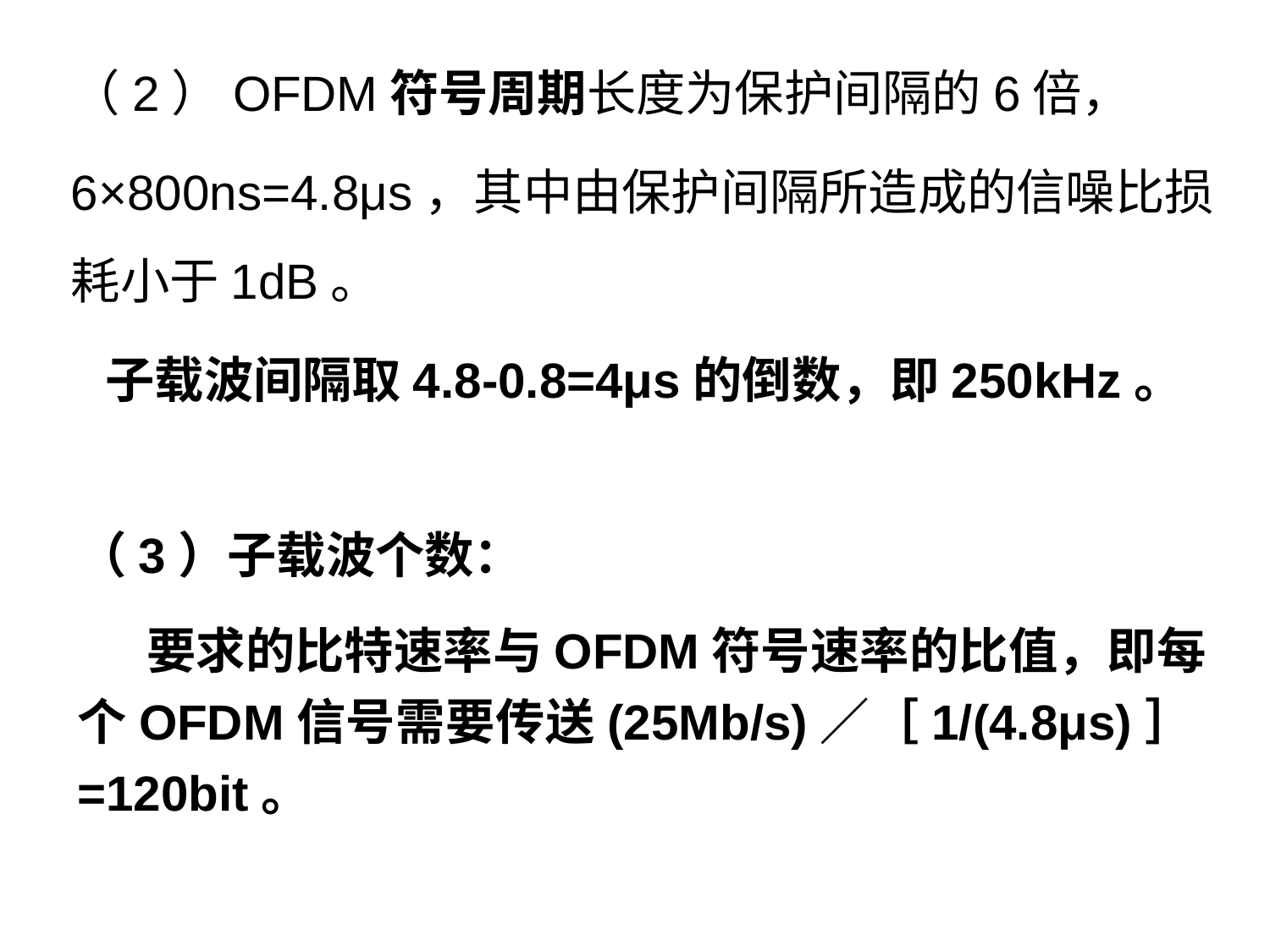

（2）OFDM符号周期长度为保护间隔的6倍，
6×800ns=4.8μs，其中由保护间隔所造成的信噪比损耗小于1dB。
  子载波间隔取4.8-0.8=4μs的倒数，即250kHz。

（3）子载波个数：
     要求的比特速率与OFDM符号速率的比值，即每个OFDM信号需要传送(25Mb/s)／［1/(4.8μs)］=120bit。